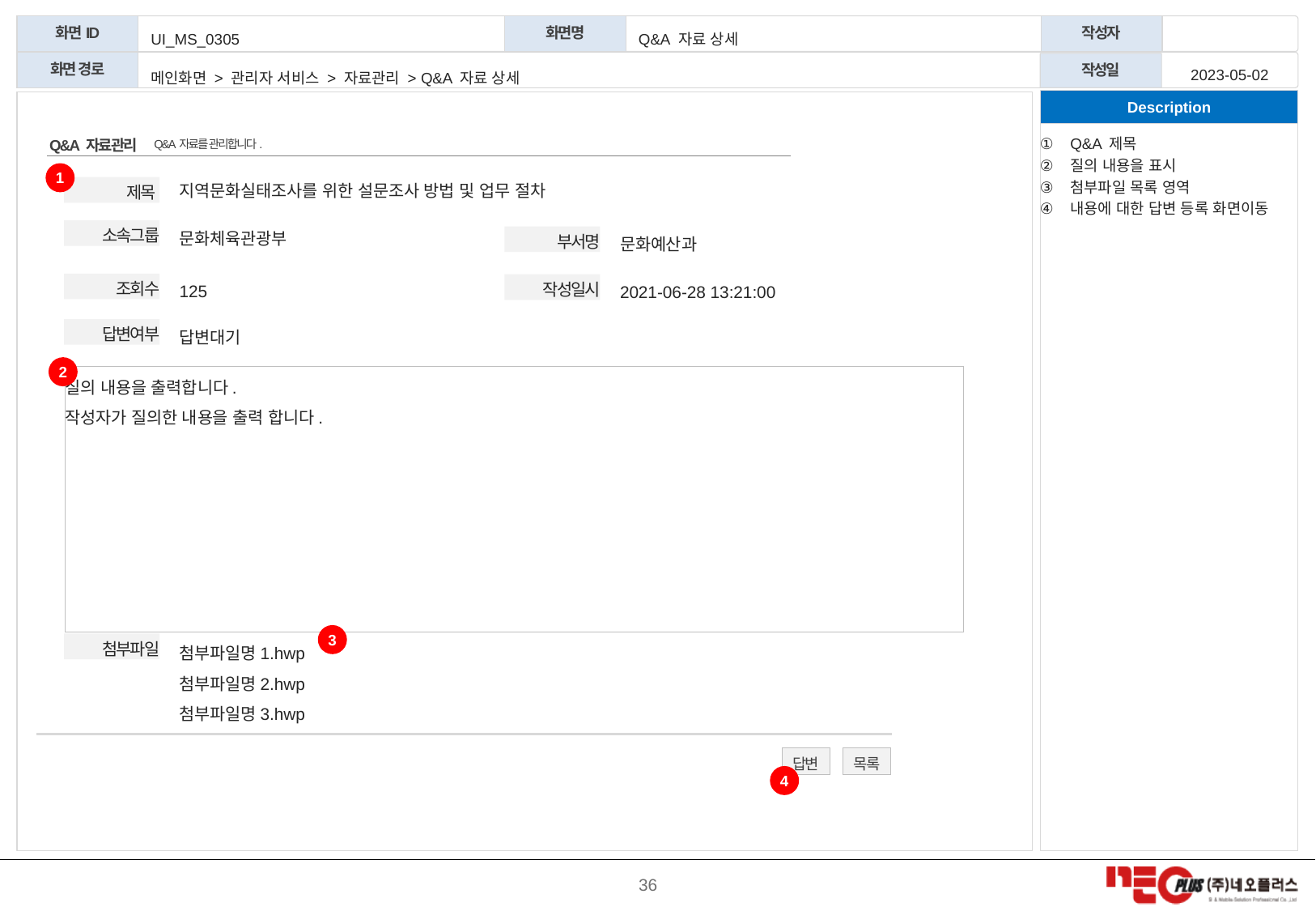

UI_MS_0305
Q&A 자료 상세

2023-05-02
메인화면 > 관리자 서비스 > 자료관리 > Q&A 자료 상세

 Q&A자료를 관리합니다.
Q&A 제목
질의 내용을 표시
첨부파일 목록 영역
내용에 대한 답변 등록 화면이동

Q&A 자료관리
1
지역문화실태조사를 위한 설문조사 방법 및 업무 절차
제목
문화체육관광부
 소속그룹
문화예산과
부서명
125
2021-06-28 13:21:00
조회수
작성일시
답변대기
답변여부
2
질의 내용을 출력합니다.
작성자가 질의한 내용을 출력 합니다.
3
첨부파일명1.hwp
첨부파일명2.hwp
첨부파일명3.hwp

첨부파일
답변
목록
4